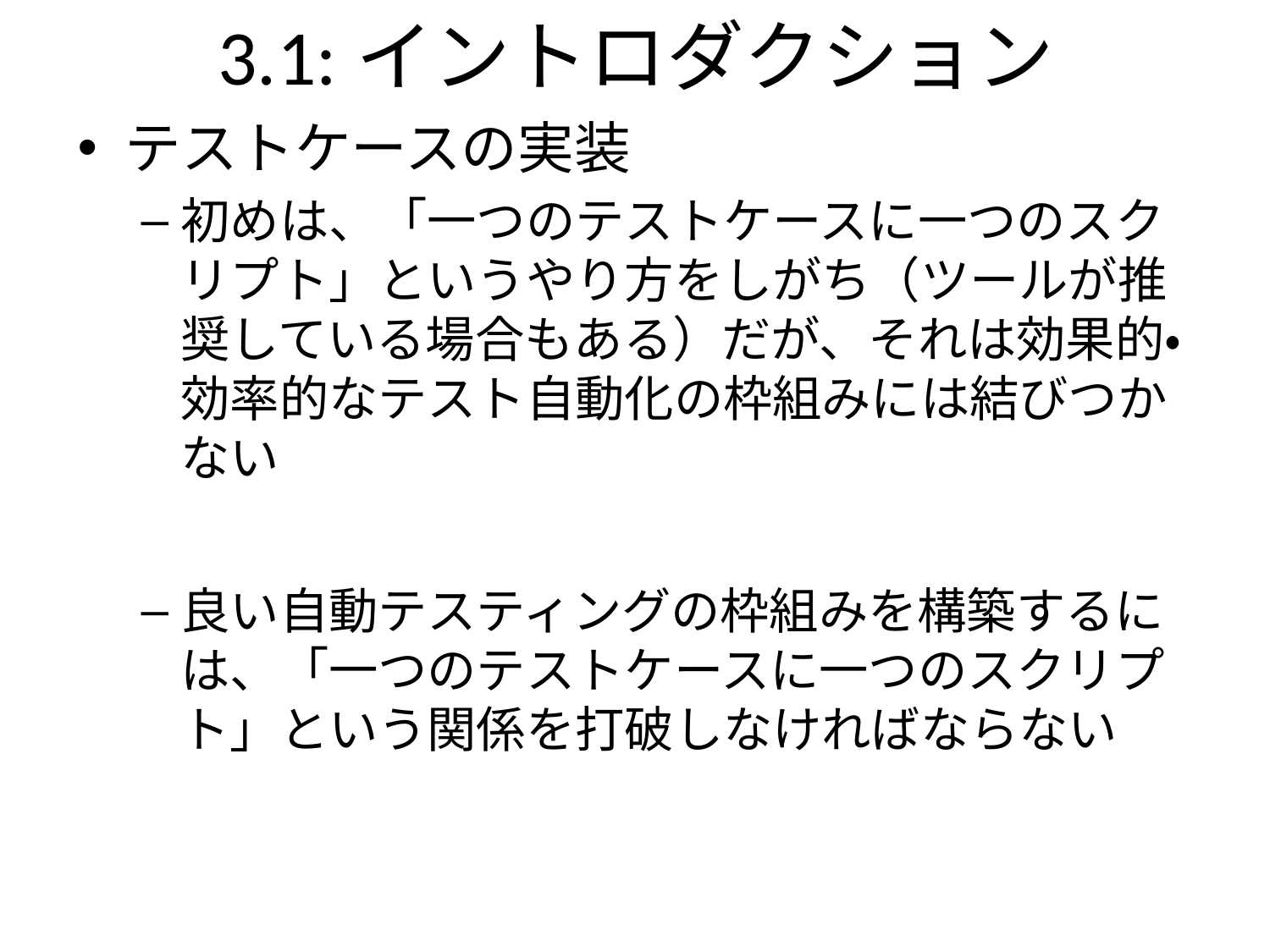

3.1:イントロダクション
テストケースの実装
初めは、「一つのテストケースに一つのスクリプト」というやり方をしがち（ツールが推奨している場合もある）だが、それは効果的・効率的なテスト自動化の枠組みには結びつかない

良い自動テスティングの枠組みを構築するには、「一つのテストケースに一つのスクリプト」という関係を打破しなければならない